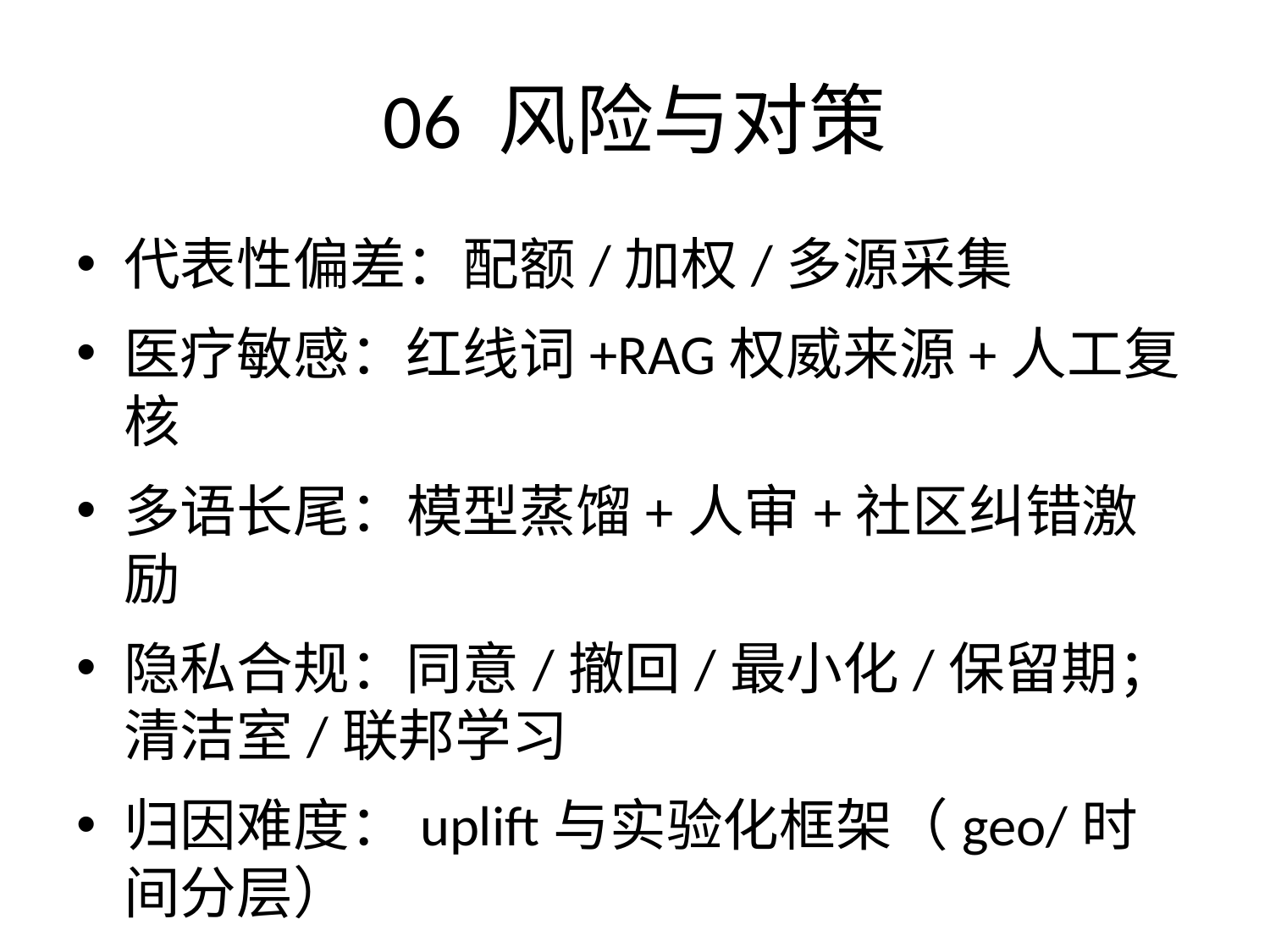

# 06 风险与对策
代表性偏差：配额/加权/多源采集
医疗敏感：红线词+RAG权威来源+人工复核
多语长尾：模型蒸馏+人审+社区纠错激励
隐私合规：同意/撤回/最小化/保留期；清洁室/联邦学习
归因难度：uplift与实验化框架（geo/时间分层）